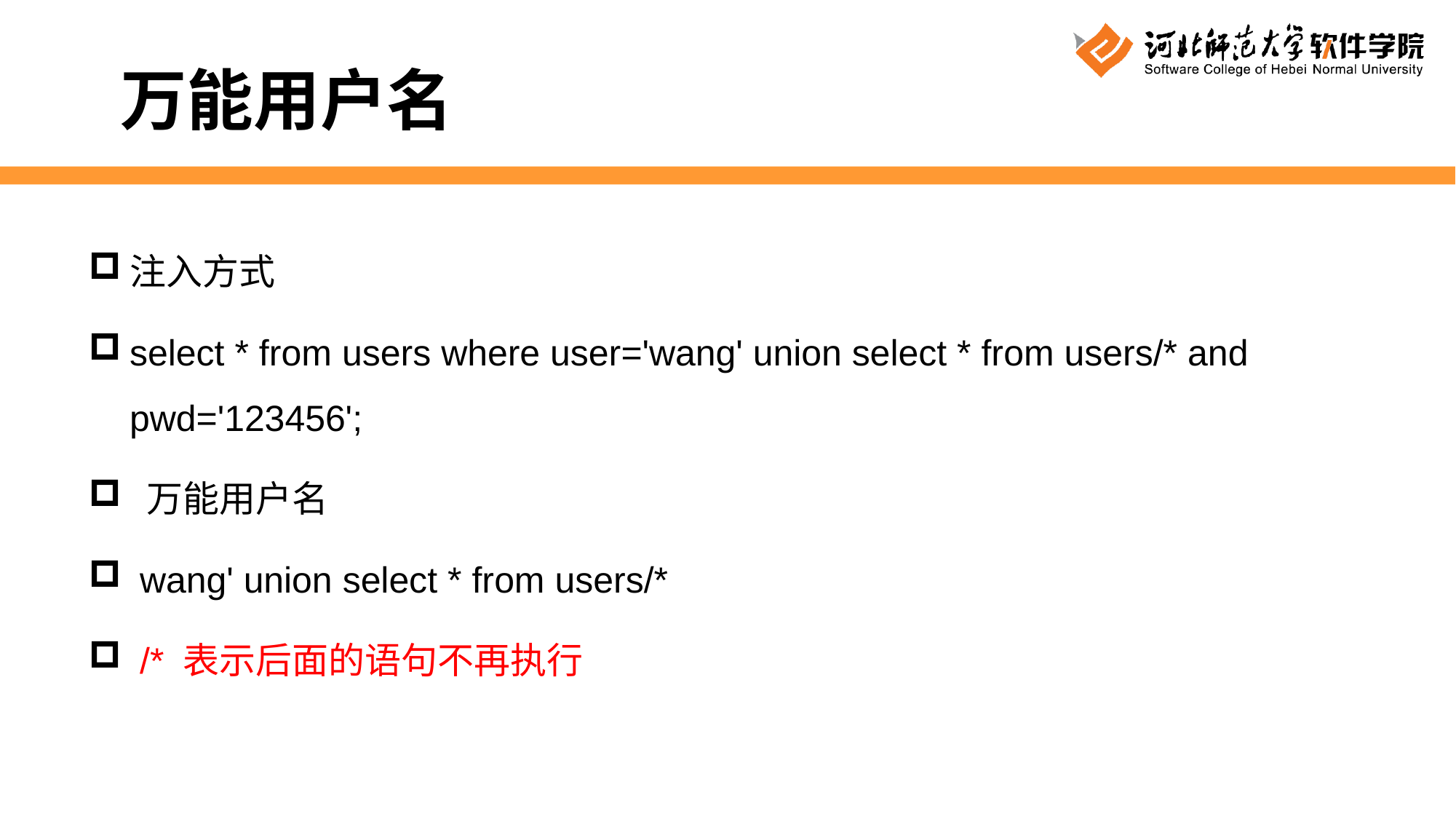

万能用户名
注入方式
select * from users where user='wang' union select * from users/* and pwd='123456';
 万能用户名
 wang' union select * from users/*
 /* 表示后面的语句不再执行